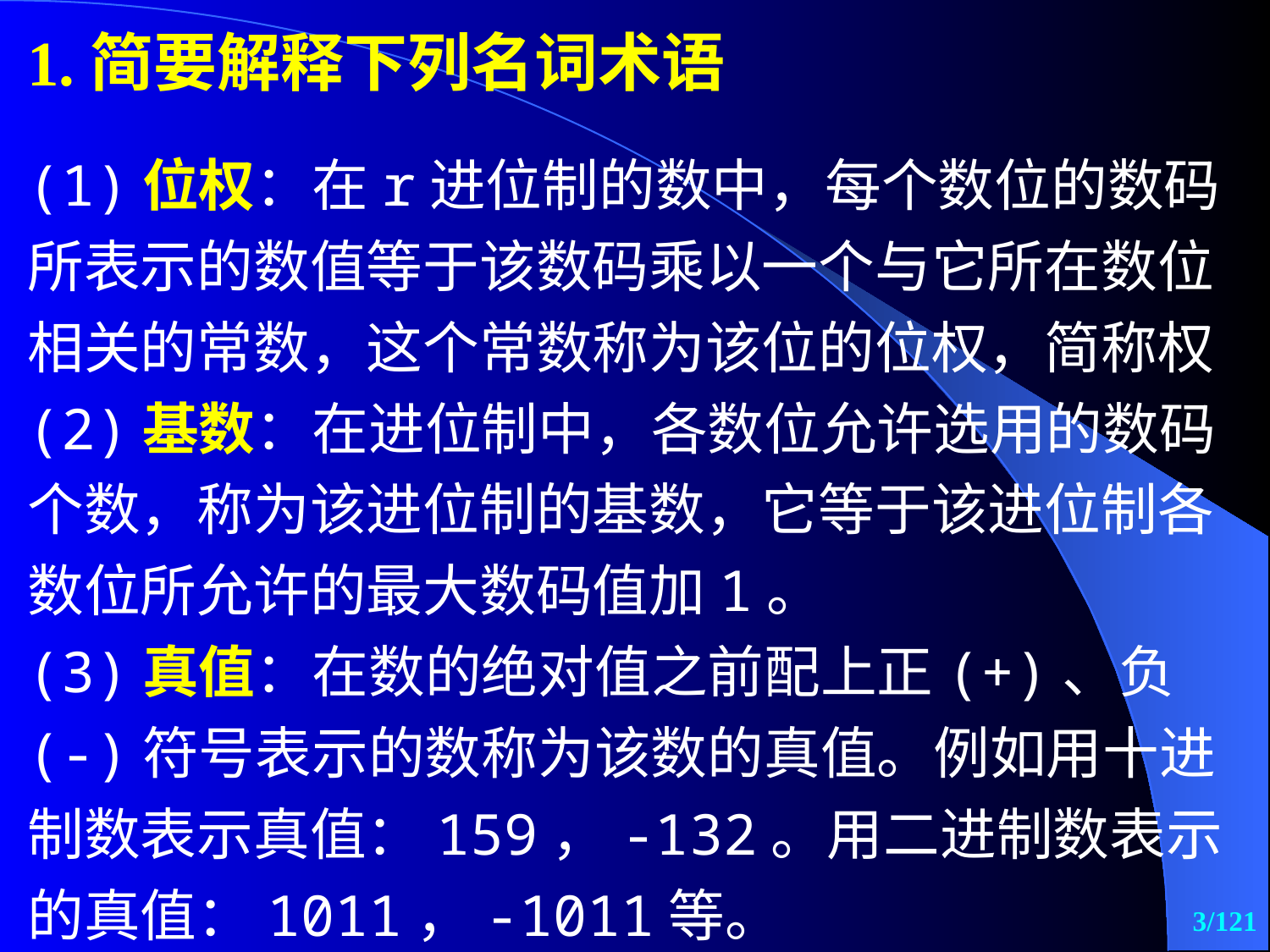

1.简要解释下列名词术语
(1)位权：在r进位制的数中，每个数位的数码所表示的数值等于该数码乘以一个与它所在数位相关的常数，这个常数称为该位的位权，简称权
(2)基数：在进位制中，各数位允许选用的数码个数，称为该进位制的基数，它等于该进位制各数位所允许的最大数码值加1。
(3)真值：在数的绝对值之前配上正(+)、负(-)符号表示的数称为该数的真值。例如用十进制数表示真值：159，-132。用二进制数表示的真值：1011，-1011等。
3/121